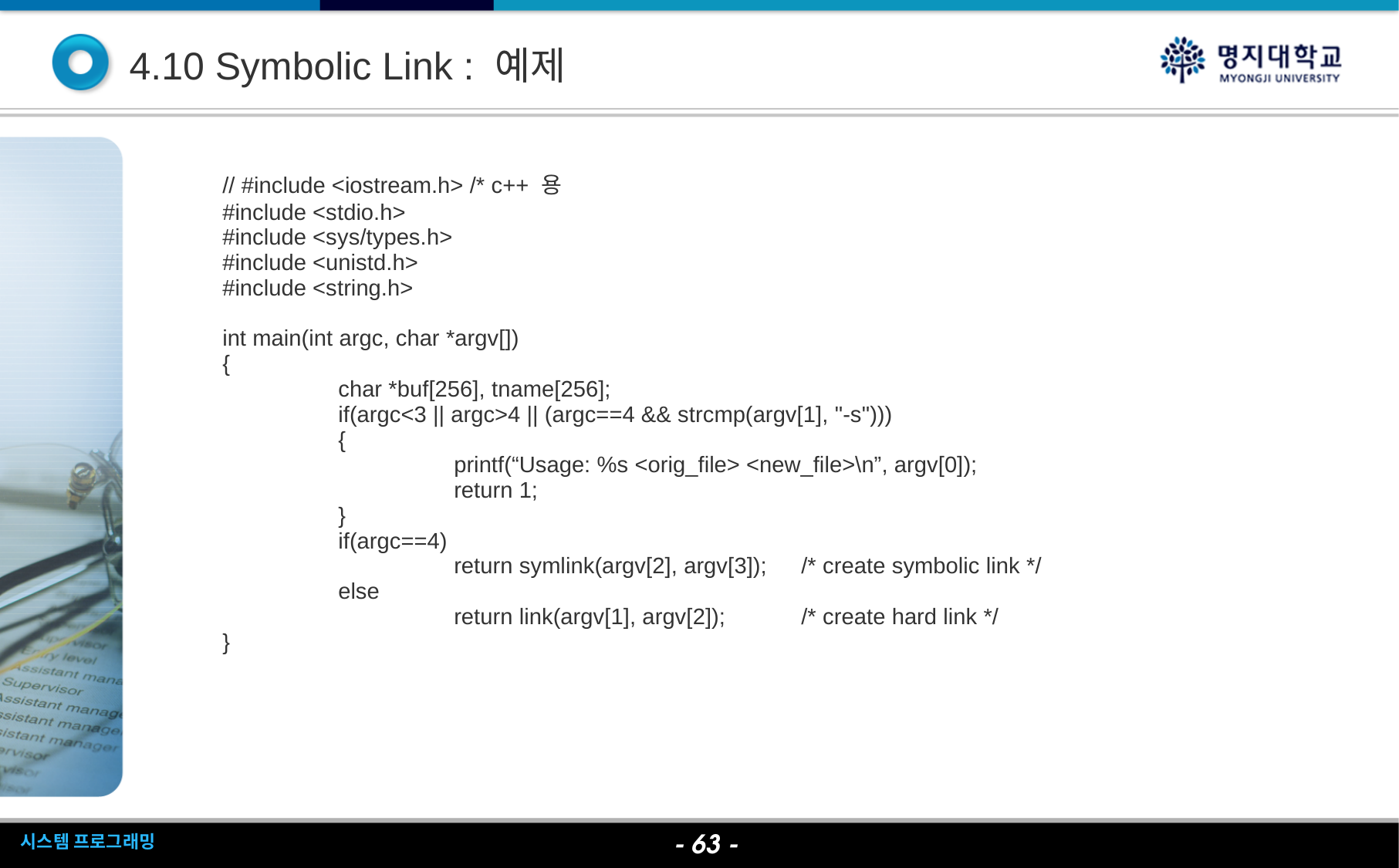

4.10 Symbolic Link : 예제
| // #include <iostream.h> /\* c++ 용 #include <stdio.h> #include <sys/types.h> #include <unistd.h> #include <string.h> int main(int argc, char \*argv[]) { char \*buf[256], tname[256]; if(argc<3 || argc>4 || (argc==4 && strcmp(argv[1], "-s"))) { printf(“Usage: %s <orig\_file> <new\_file>\n”, argv[0]); return 1; } if(argc==4) return symlink(argv[2], argv[3]); /\* create symbolic link \*/ else return link(argv[1], argv[2]); /\* create hard link \*/ } |
| --- |
- 63 -